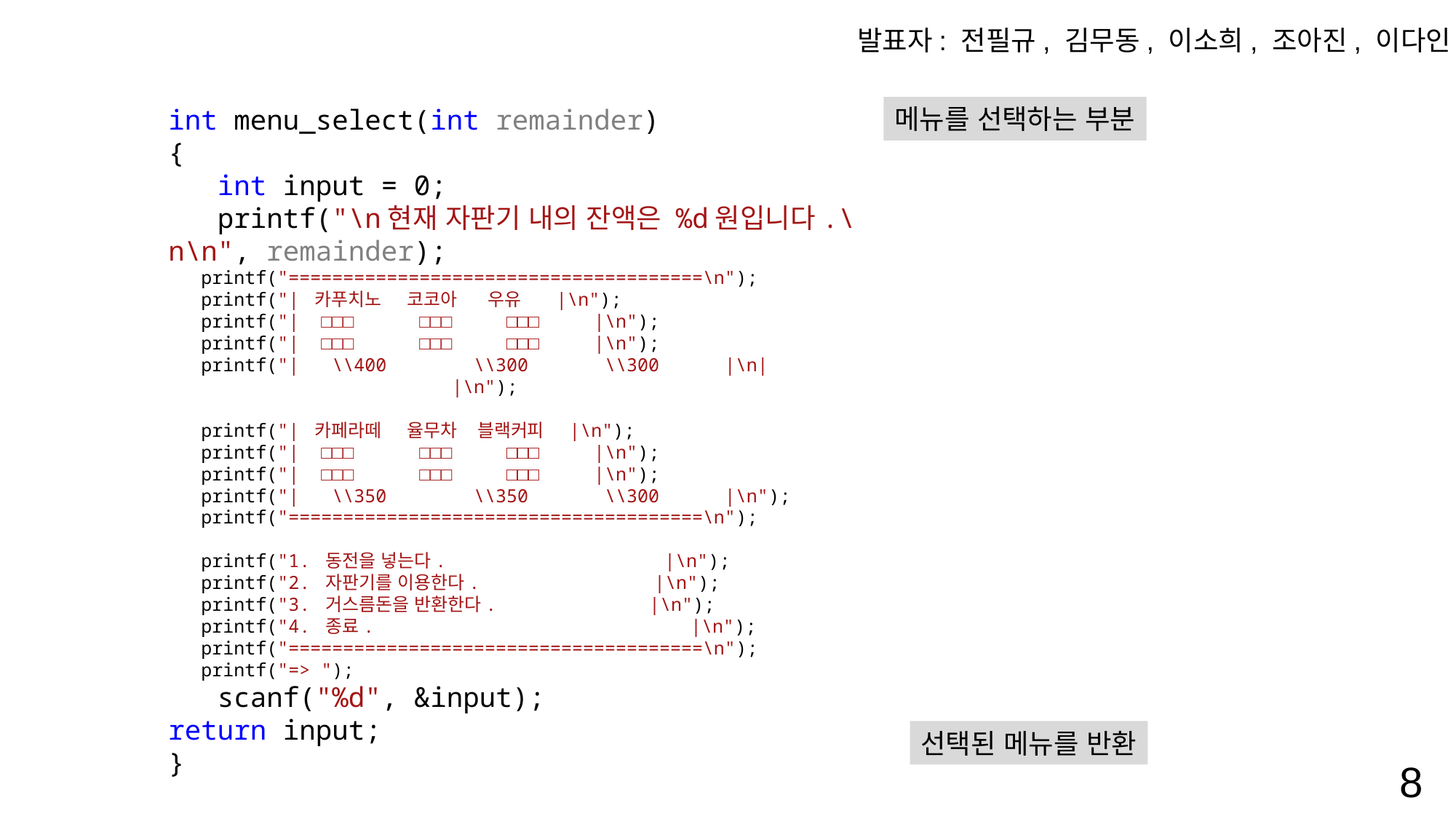

발표자: 전필규, 김무동, 이소희, 조아진, 이다인
int menu_select(int remainder)
{
   int input = 0;
   printf("\n현재 자판기 내의 잔액은 %d원입니다.\n\n", remainder);
   printf("======================================\n");
   printf("| 카푸치노     코코아      우유      |\n");
   printf("|  □□□      □□□     □□□     |\n");
   printf("|  □□□      □□□     □□□     |\n");
   printf("|   \\400        \\300       \\300      |\n|                                    |\n");

   printf("| 카페라떼     율무차    블랙커피    |\n");
   printf("|  □□□      □□□     □□□     |\n");
   printf("|  □□□      □□□     □□□     |\n");
   printf("|   \\350        \\350       \\300      |\n");
   printf("======================================\n");

   printf("1. 동전을 넣는다.                    |\n");
   printf("2. 자판기를 이용한다.                |\n");
   printf("3. 거스름돈을 반환한다.              |\n");
   printf("4. 종료.                             |\n");
   printf("======================================\n");
   printf("=> ");
   scanf("%d", &input);
return input;
}
메뉴를 선택하는 부분
선택된 메뉴를 반환
8